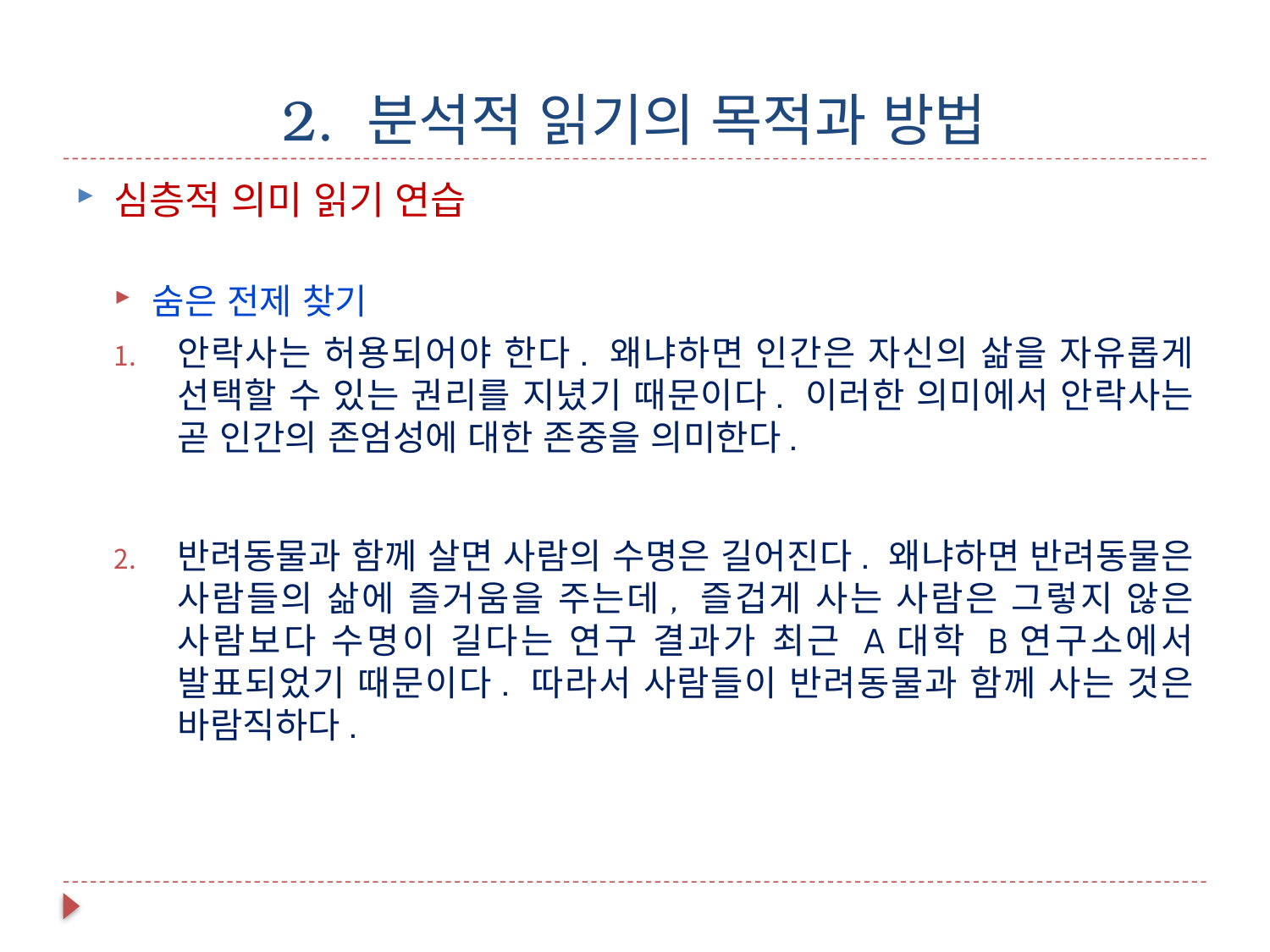

# 2. 분석적 읽기의 목적과 방법
심층적 의미 읽기 연습

숨은 전제 찾기
안락사는 허용되어야 한다. 왜냐하면 인간은 자신의 삶을 자유롭게 선택할 수 있는 권리를 지녔기 때문이다. 이러한 의미에서 안락사는 곧 인간의 존엄성에 대한 존중을 의미한다.

반려동물과 함께 살면 사람의 수명은 길어진다. 왜냐하면 반려동물은 사람들의 삶에 즐거움을 주는데, 즐겁게 사는 사람은 그렇지 않은 사람보다 수명이 길다는 연구 결과가 최근 A대학 B연구소에서 발표되었기 때문이다. 따라서 사람들이 반려동물과 함께 사는 것은 바람직하다.